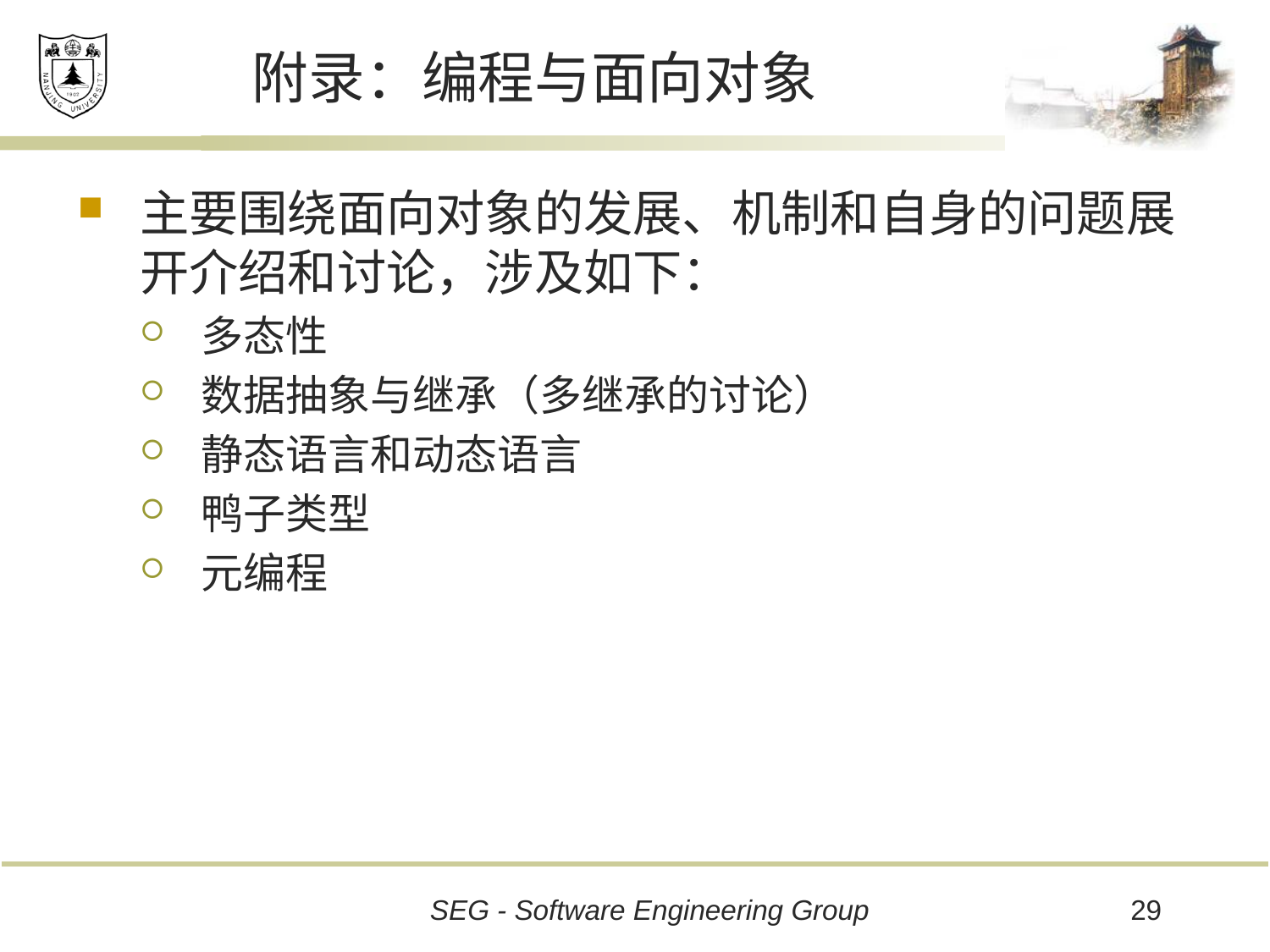

# 附录：编程与面向对象
主要围绕面向对象的发展、机制和自身的问题展开介绍和讨论，涉及如下：
多态性
数据抽象与继承（多继承的讨论）
静态语言和动态语言
鸭子类型
元编程
29
SEG - Software Engineering Group